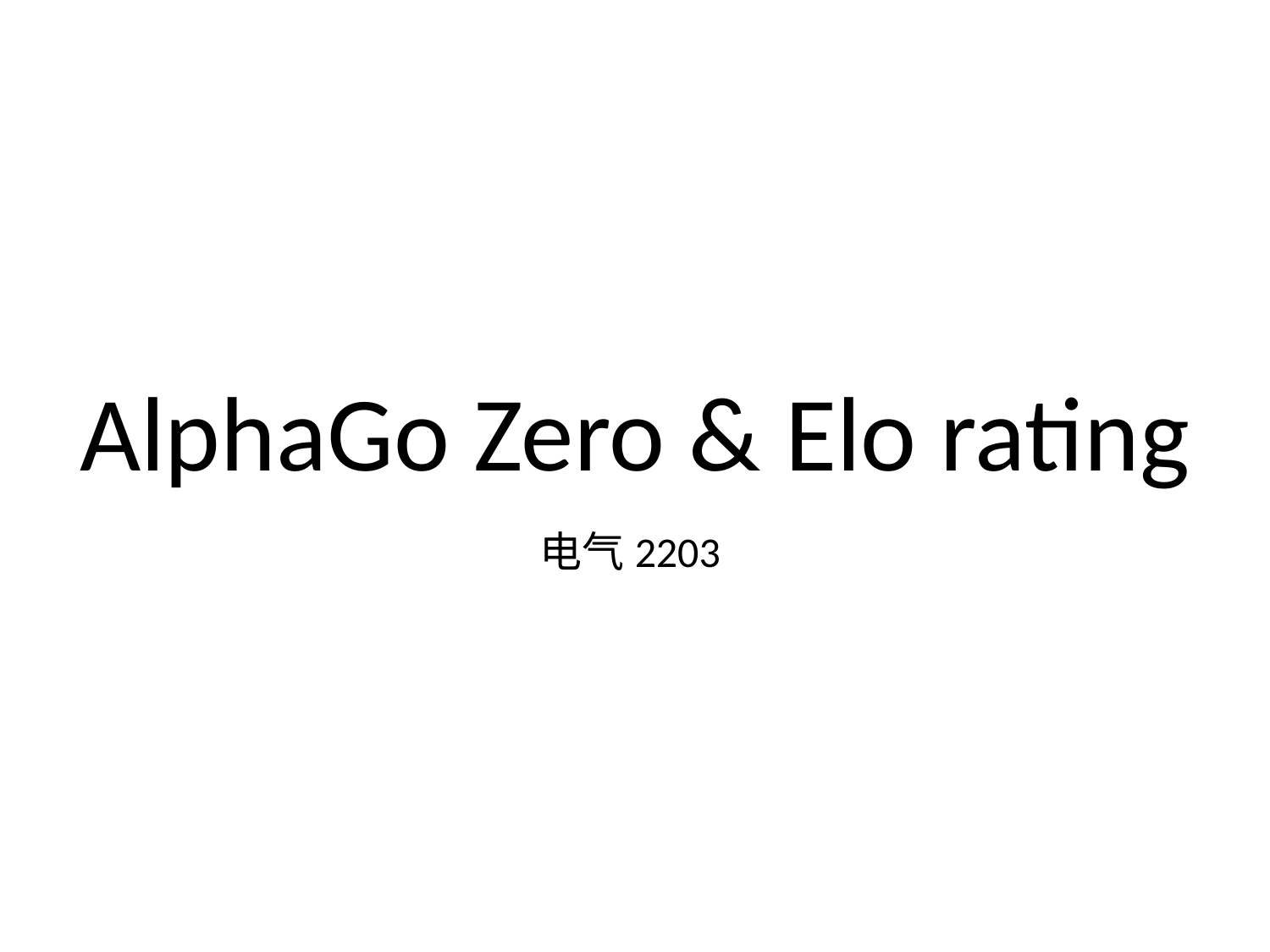

# AlphaGo Zero & Elo rating
电气2203